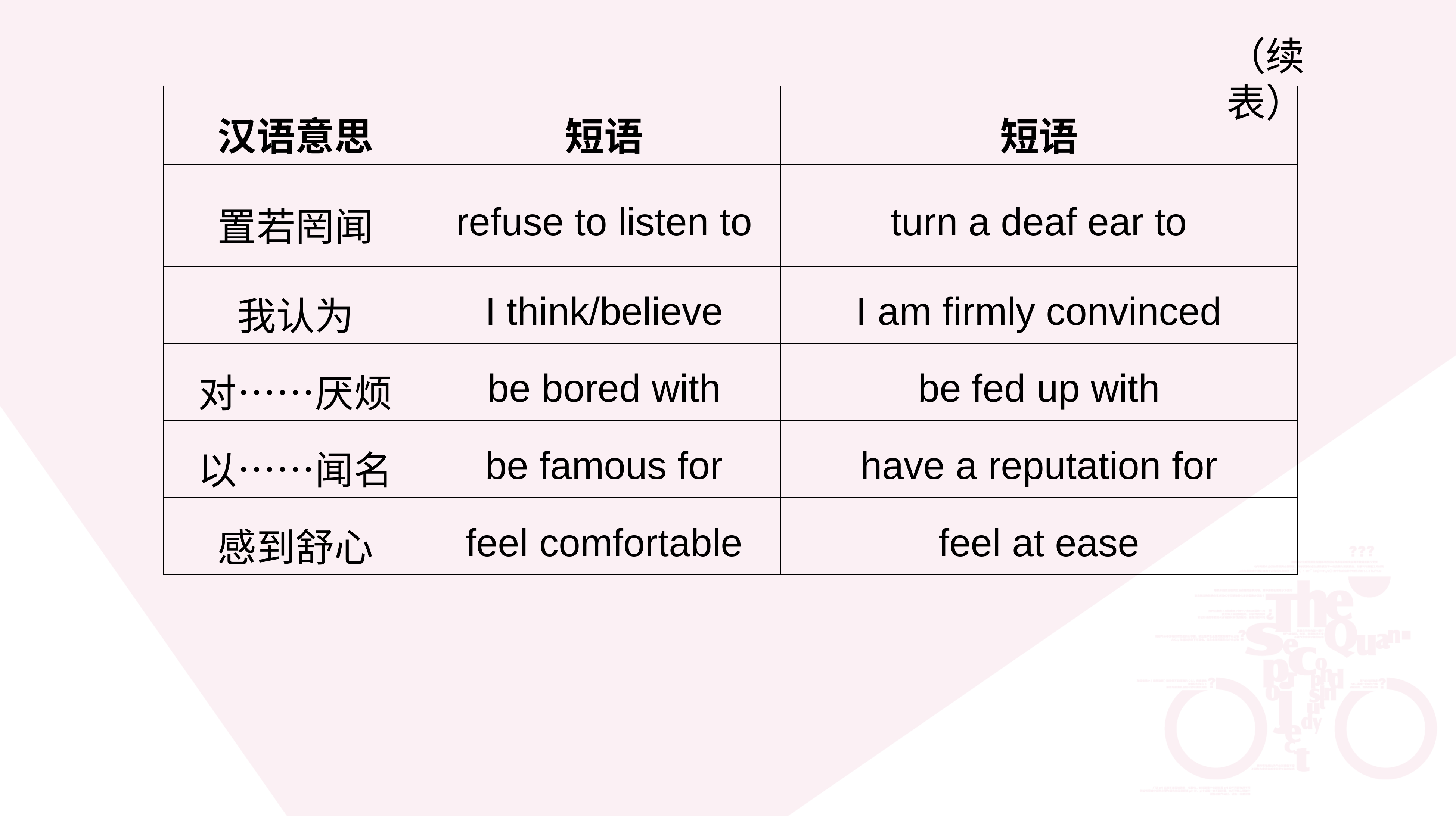

（续表）
| 汉语意思 | 短语 | 短语 |
| --- | --- | --- |
| 置若罔闻 | refuse to listen to | turn a deaf ear to |
| 我认为 | I think/believe | I am firmly convinced |
| 对……厌烦 | be bored with | be fed up with |
| 以……闻名 | be famous for | have a reputation for |
| 感到舒心 | feel comfortable | feel at ease |